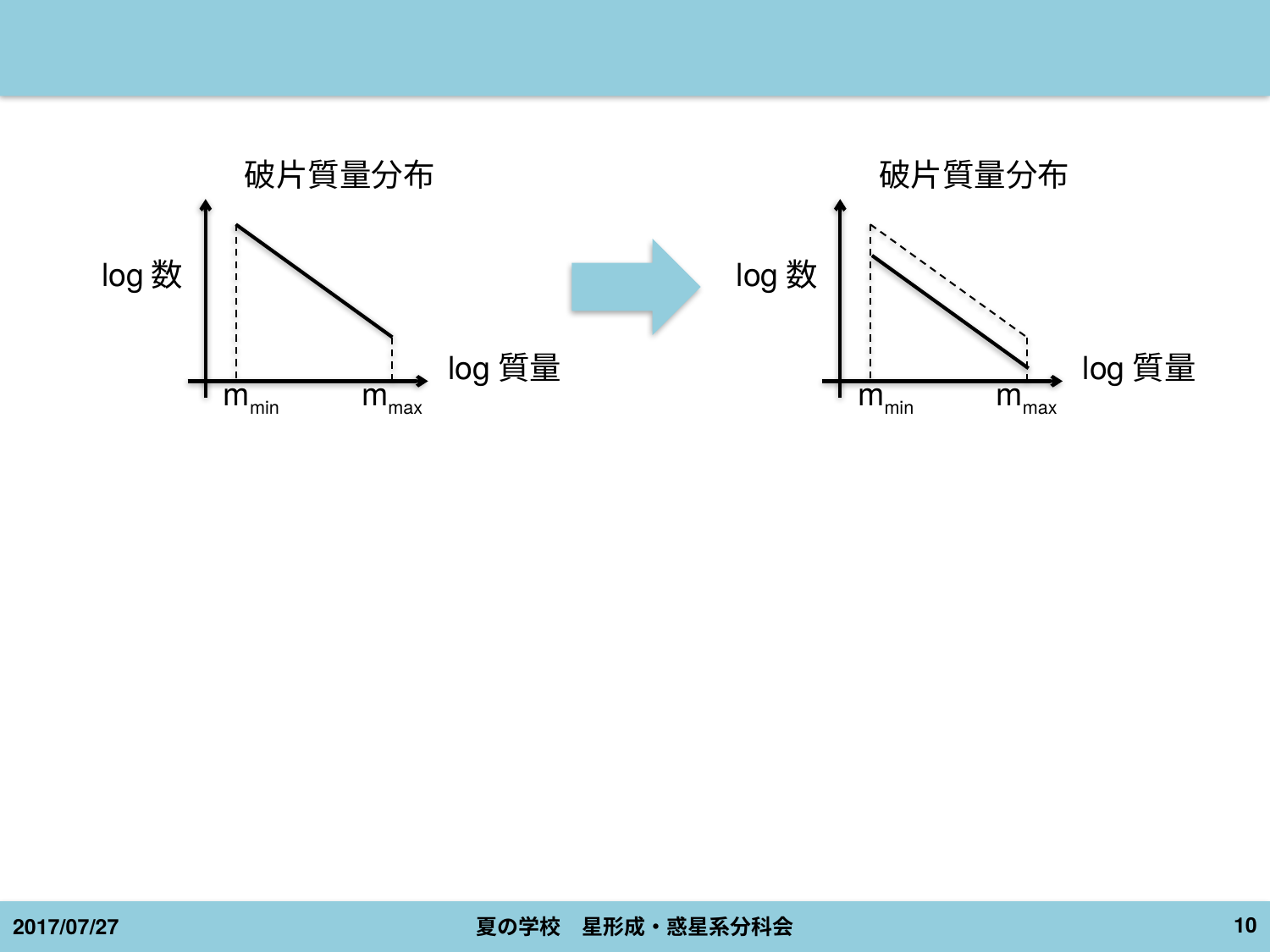

#
破片質量分布
log数
log質量
mmin
mmax
破片質量分布
log数
log質量
mmin
mmax

2017/07/27
夏の学校　星形成・惑星系分科会
10